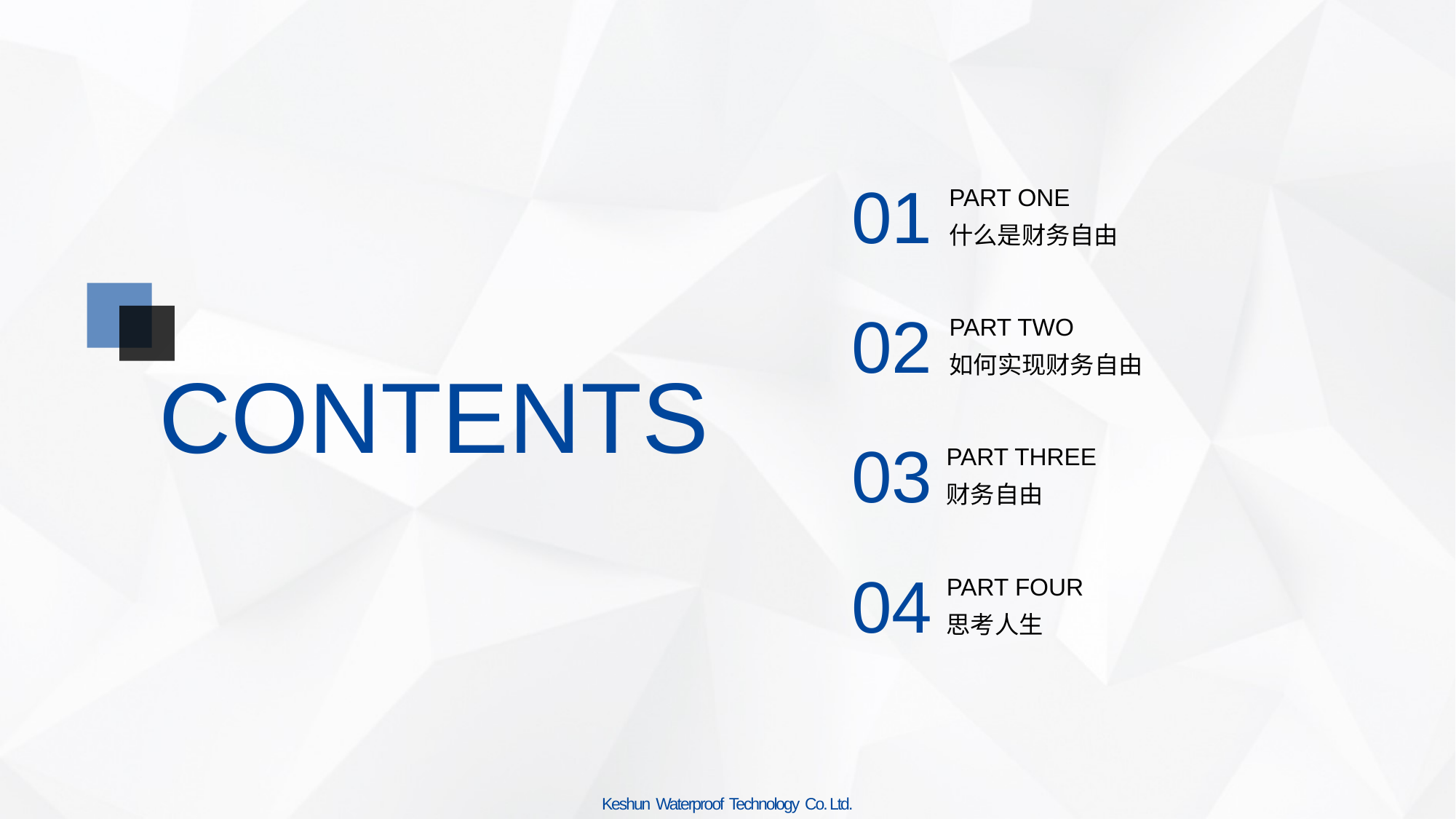

01
PART ONE
什么是财务自由
02
PART TWO
如何实现财务自由
03
PART THREE
财务自由
04
PART FOUR
思考人生

CONTENTS